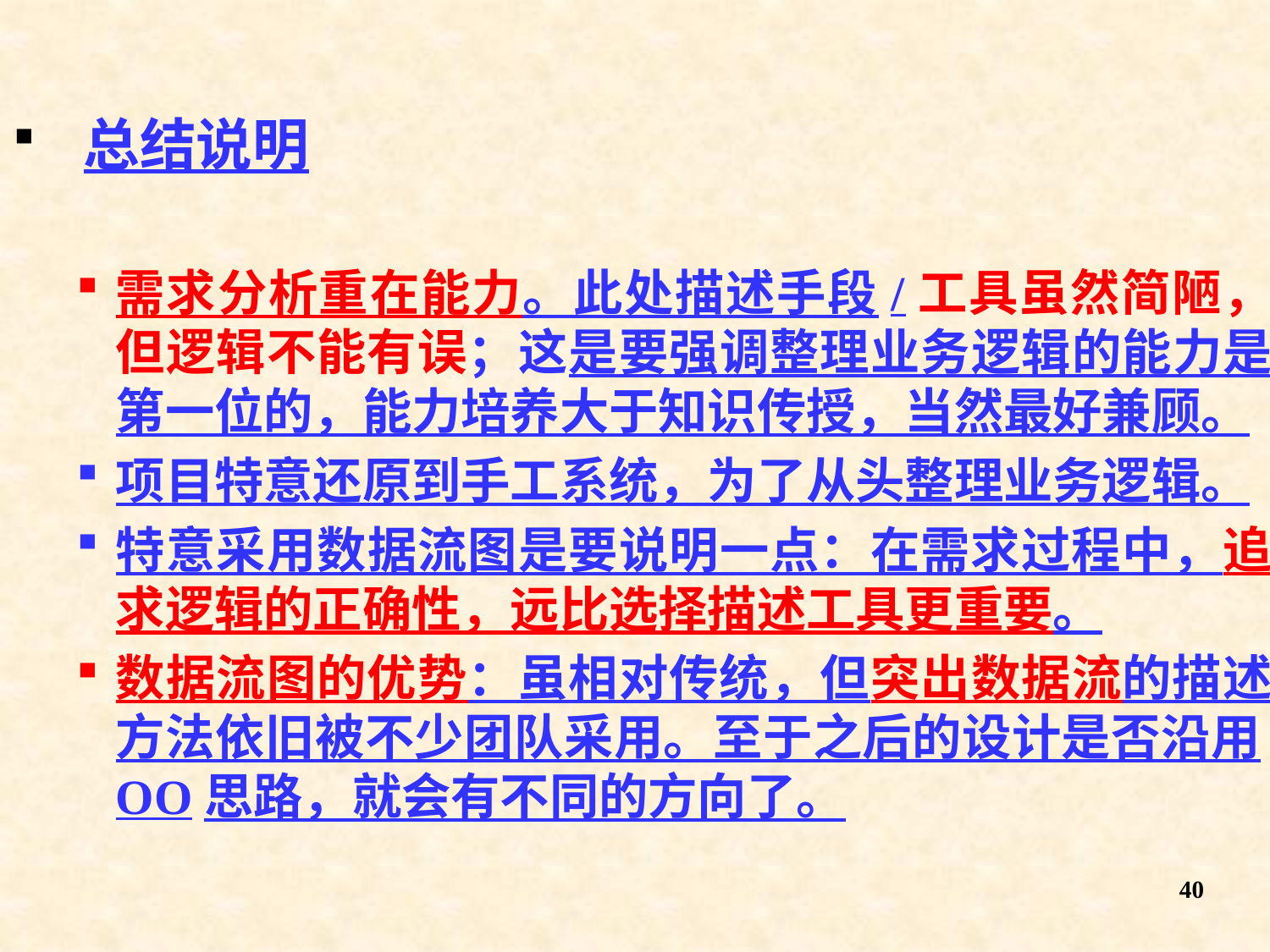

总结说明

需求分析重在能力。此处描述手段/工具虽然简陋，但逻辑不能有误；这是要强调整理业务逻辑的能力是第一位的，能力培养大于知识传授，当然最好兼顾。
项目特意还原到手工系统，为了从头整理业务逻辑。
特意采用数据流图是要说明一点：在需求过程中，追求逻辑的正确性，远比选择描述工具更重要。
数据流图的优势：虽相对传统，但突出数据流的描述方法依旧被不少团队采用。至于之后的设计是否沿用OO思路，就会有不同的方向了。

40